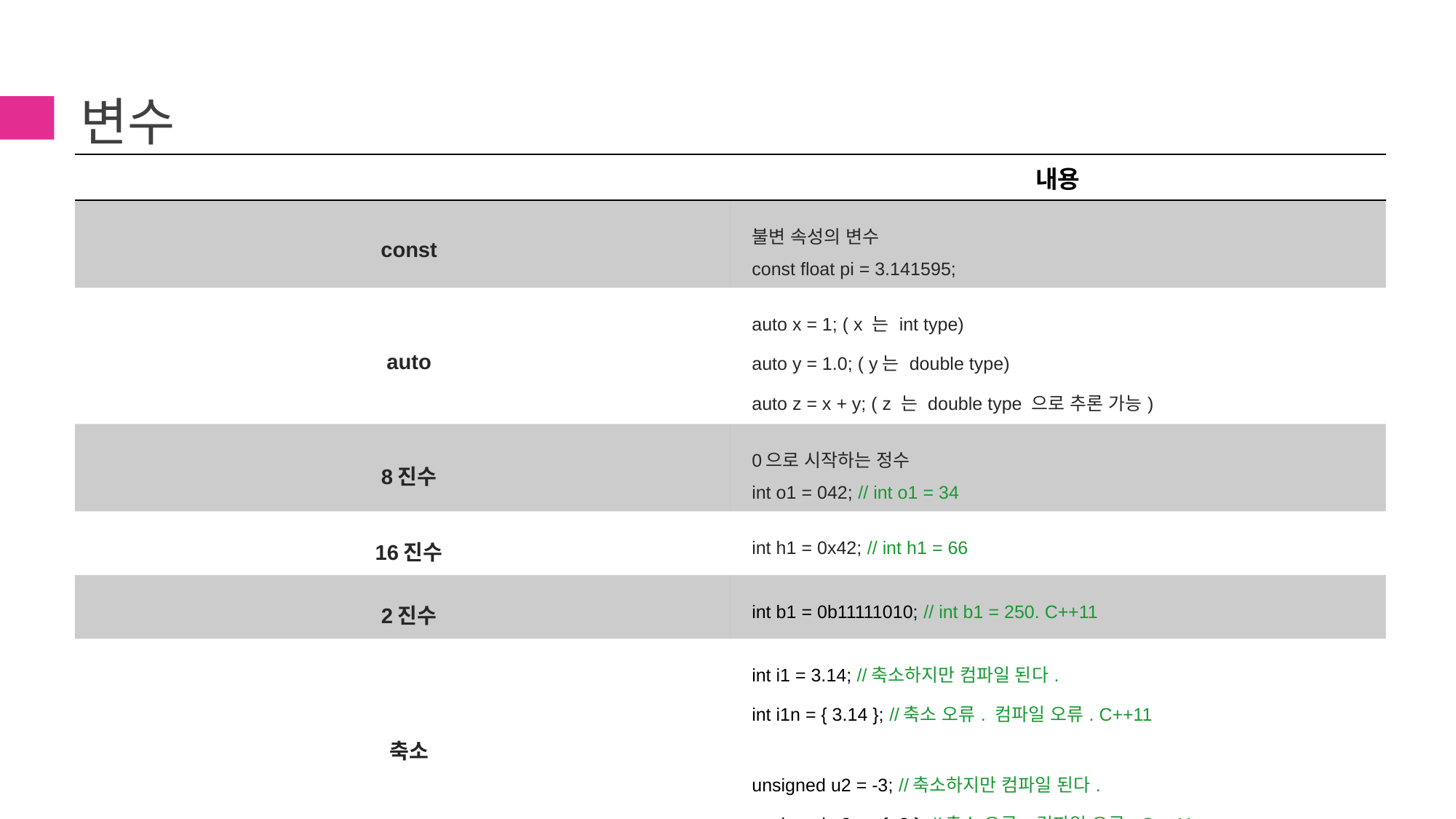

# 변수
|  | 내용 |
| --- | --- |
| const | 불변 속성의 변수 const float pi = 3.141595; |
| auto | auto x = 1; ( x 는 int type) auto y = 1.0; ( y는 double type) auto z = x + y; ( z 는 double type 으로 추론 가능) |
| 8진수 | 0으로 시작하는 정수 int o1 = 042; // int o1 = 34 |
| 16진수 | int h1 = 0x42; // int h1 = 66 |
| 2진수 | int b1 = 0b11111010; // int b1 = 250. C++11 |
| 축소 | int i1 = 3.14; //축소하지만 컴파일 된다. int i1n = { 3.14 }; //축소 오류. 컴파일 오류. C++11 unsigned u2 = -3; //축소하지만 컴파일 된다. unsigned u2n = { -3 }; //축소 오류. 컴파일 오류. C++11 |